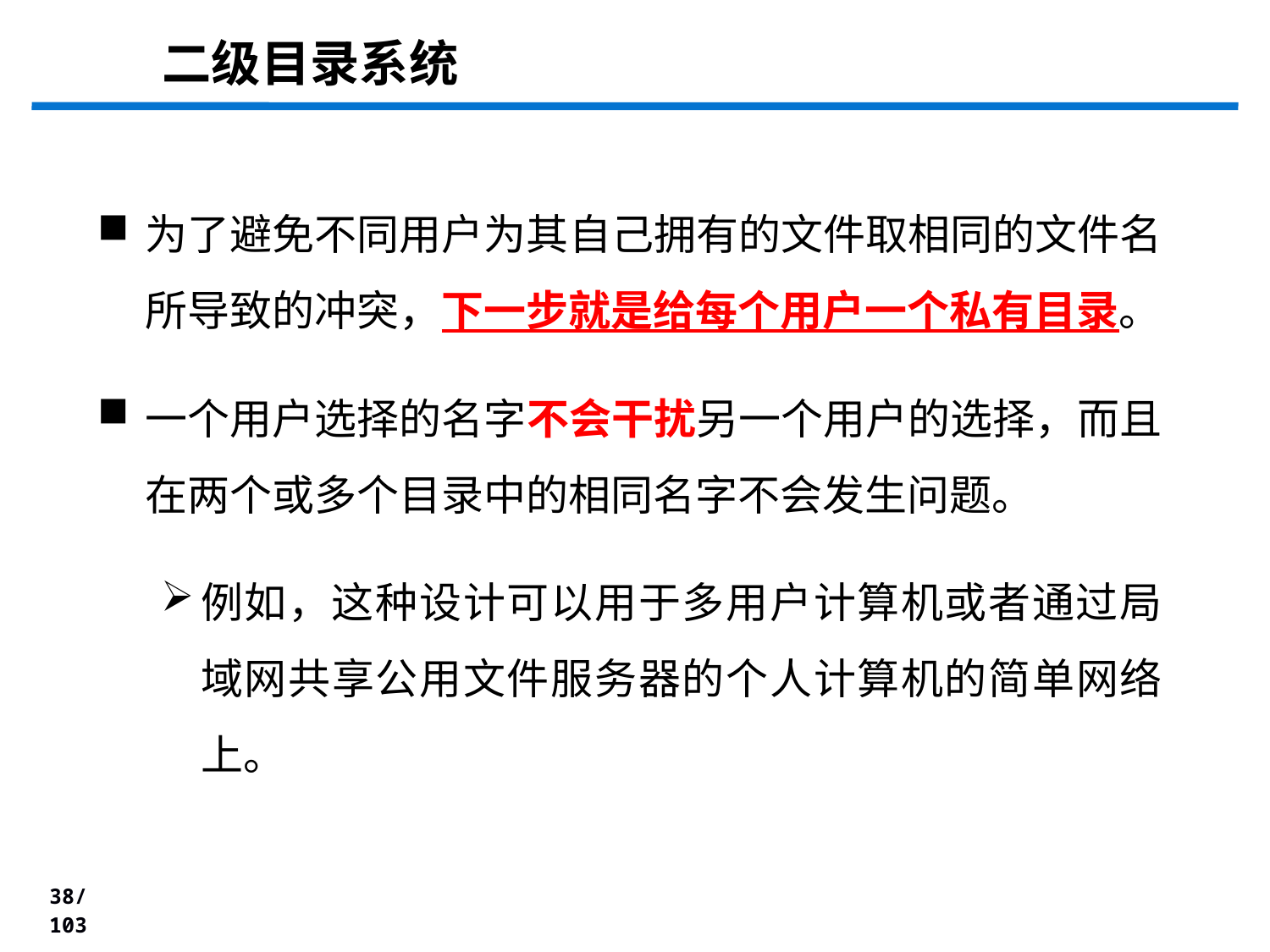

# 二级目录系统
为了避免不同用户为其自己拥有的文件取相同的文件名所导致的冲突，下一步就是给每个用户一个私有目录。
一个用户选择的名字不会干扰另一个用户的选择，而且在两个或多个目录中的相同名字不会发生问题。
例如，这种设计可以用于多用户计算机或者通过局域网共享公用文件服务器的个人计算机的简单网络上。